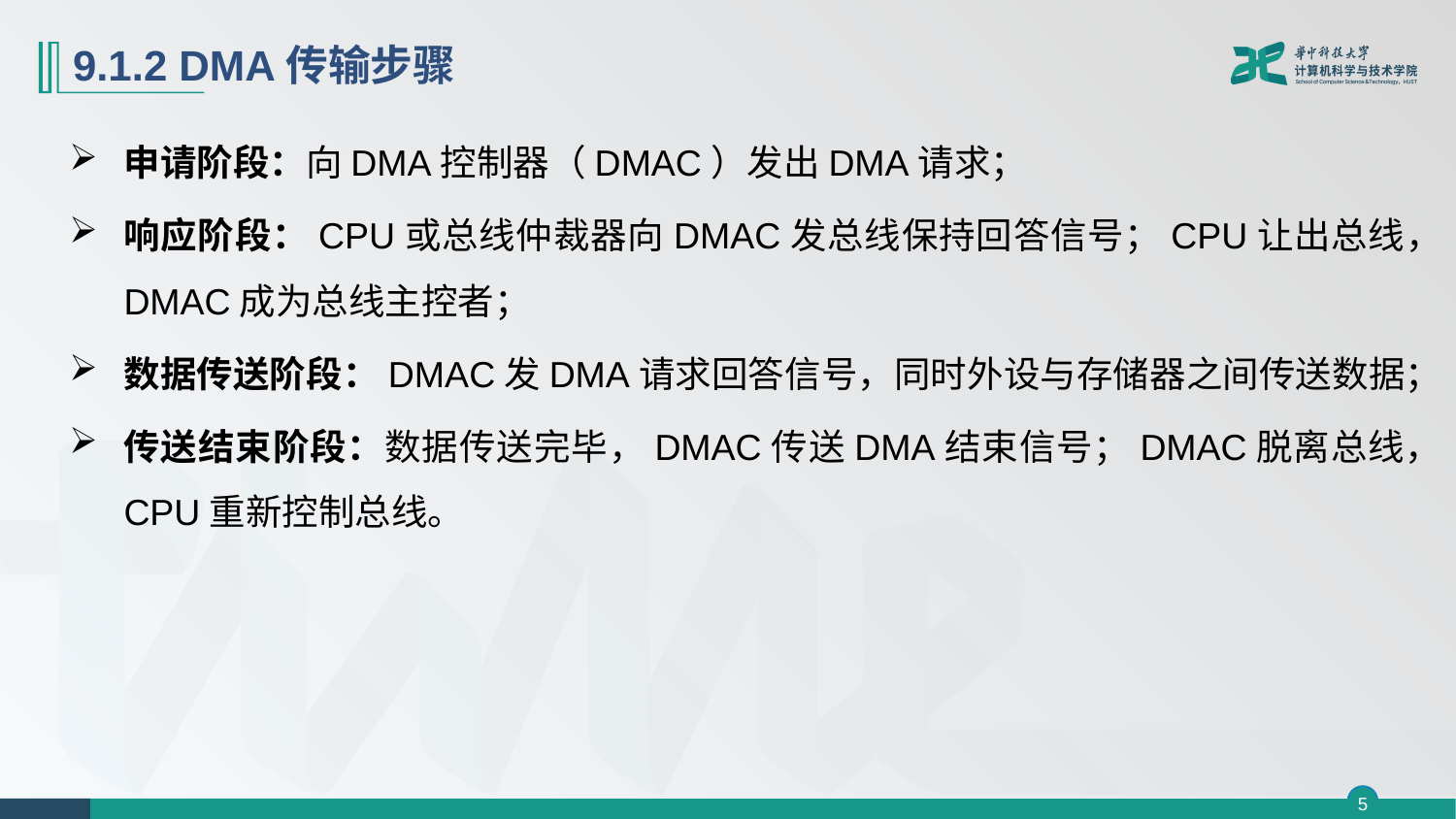

# 9.1.2 DMA传输步骤
申请阶段：向DMA控制器（DMAC）发出DMA请求；
响应阶段：CPU或总线仲裁器向DMAC发总线保持回答信号；CPU让出总线，DMAC成为总线主控者；
数据传送阶段：DMAC发DMA请求回答信号，同时外设与存储器之间传送数据；
传送结束阶段：数据传送完毕，DMAC传送DMA结束信号；DMAC脱离总线，CPU重新控制总线。